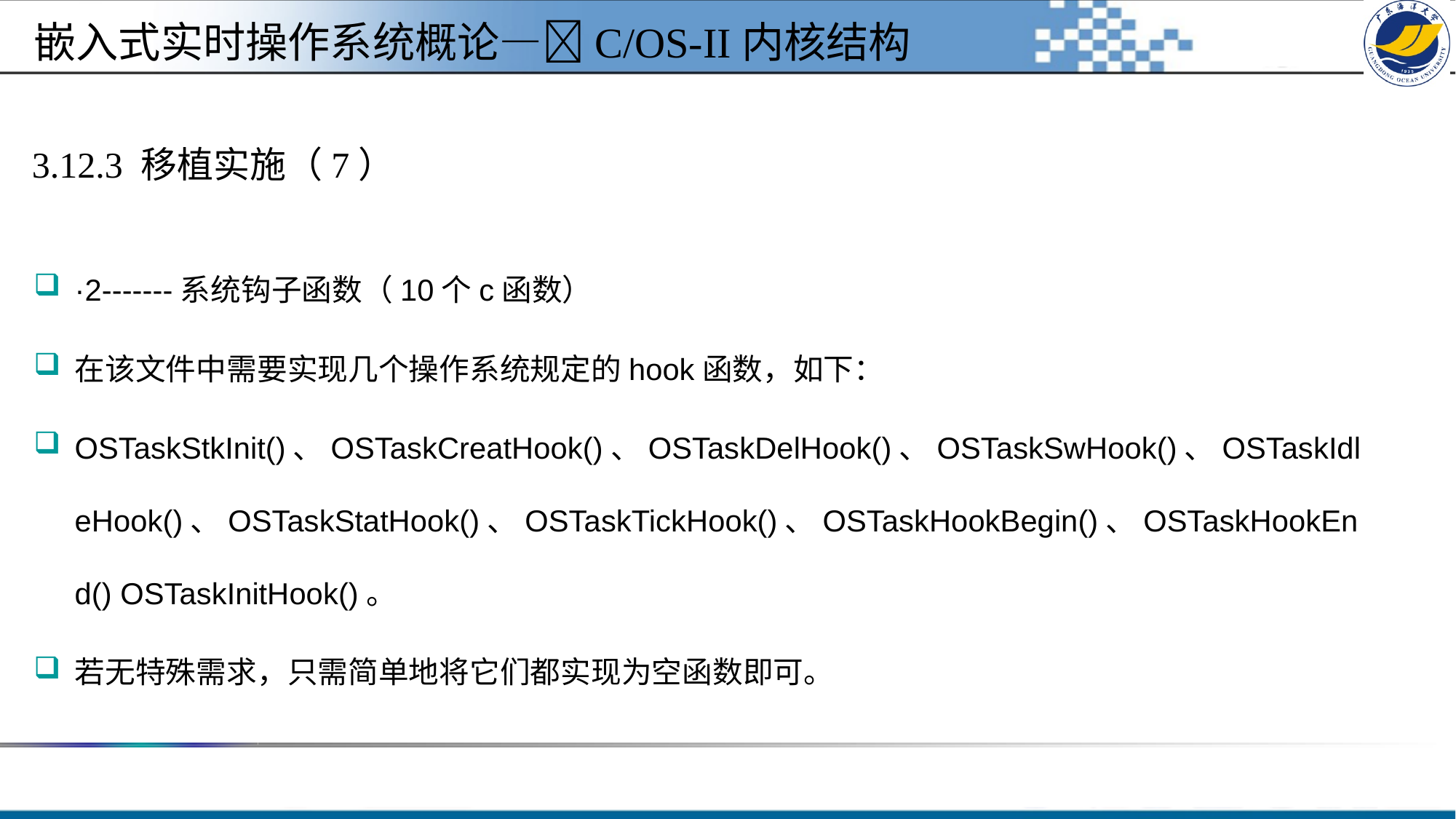

嵌入式实时操作系统概论—μC/OS-II内核结构
# 3.12.3 移植实施（7）
·2-------系统钩子函数（10个c函数）
在该文件中需要实现几个操作系统规定的hook函数，如下：
OSTaskStkInit()、OSTaskCreatHook()、OSTaskDelHook()、OSTaskSwHook()、OSTaskIdleHook()、OSTaskStatHook()、OSTaskTickHook()、OSTaskHookBegin()、OSTaskHookEnd() OSTaskInitHook()。
若无特殊需求，只需简单地将它们都实现为空函数即可。
113